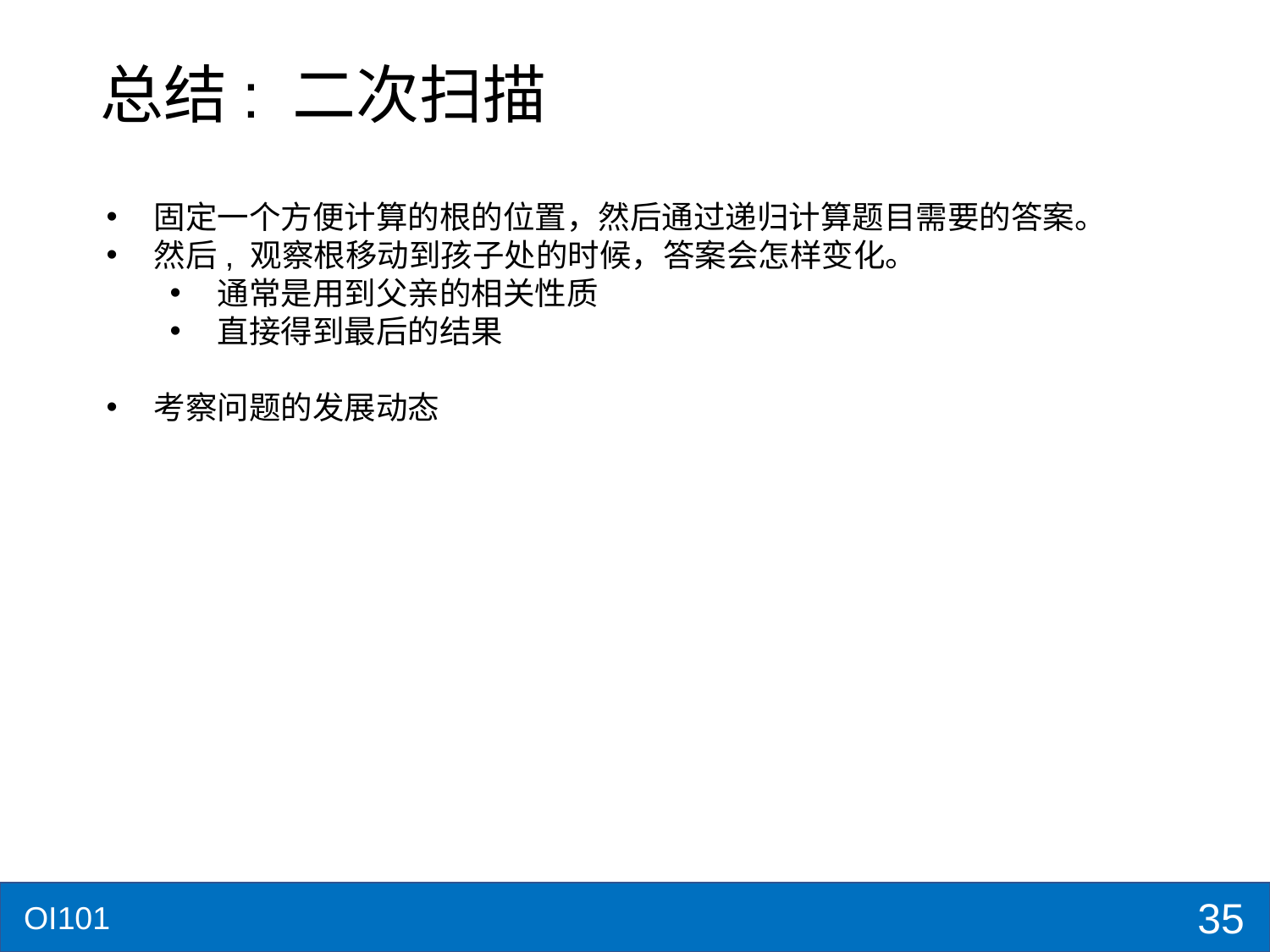

# 总结: 二次扫描
固定一个方便计算的根的位置，然后通过递归计算题目需要的答案。
然后, 观察根移动到孩子处的时候，答案会怎样变化。
通常是用到父亲的相关性质
直接得到最后的结果

考察问题的发展动态
35